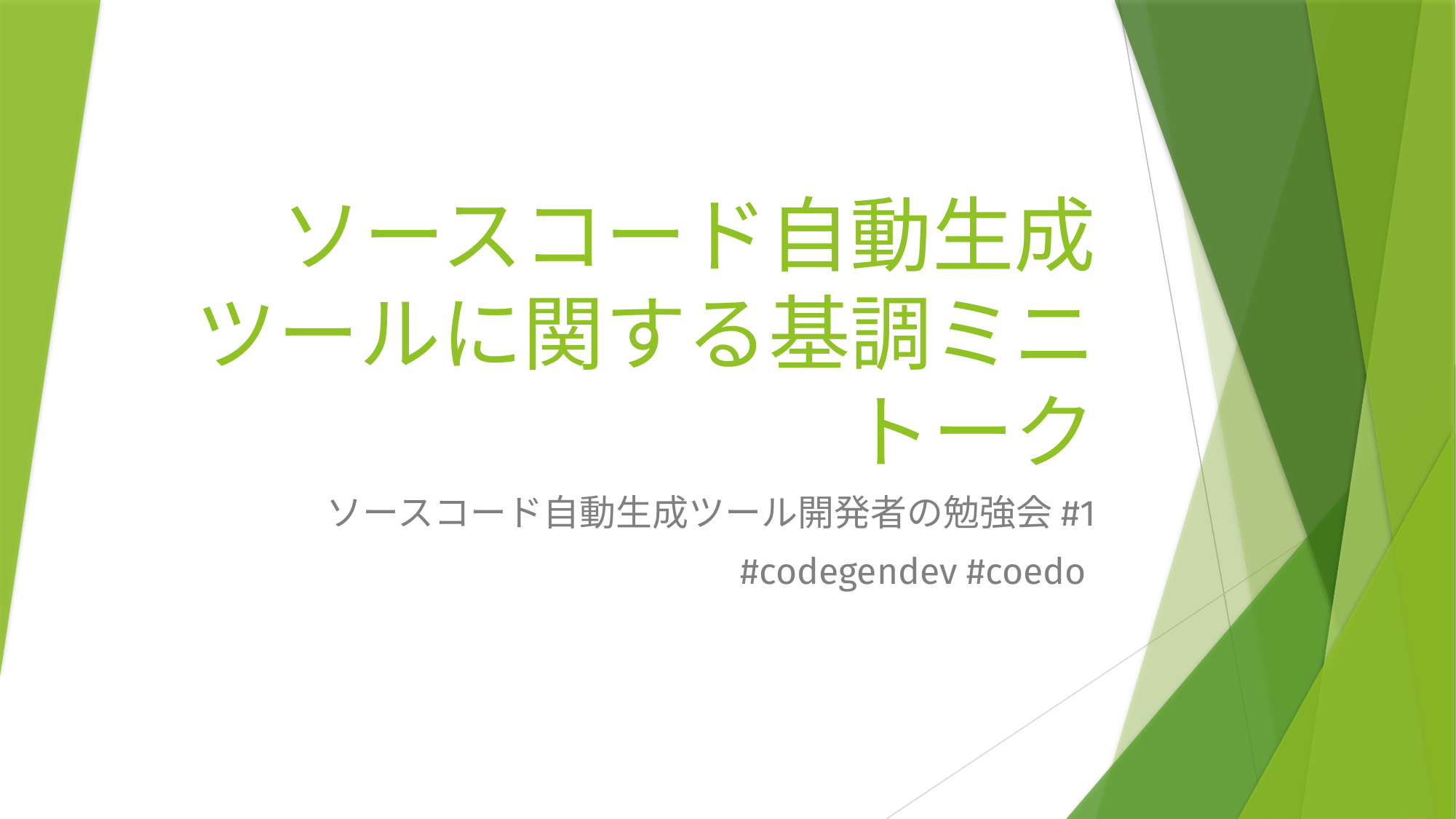

# ソースコード自動生成ツールに関する基調ミニトーク
ソースコード自動生成ツール開発者の勉強会#1
#codegendev #coedo